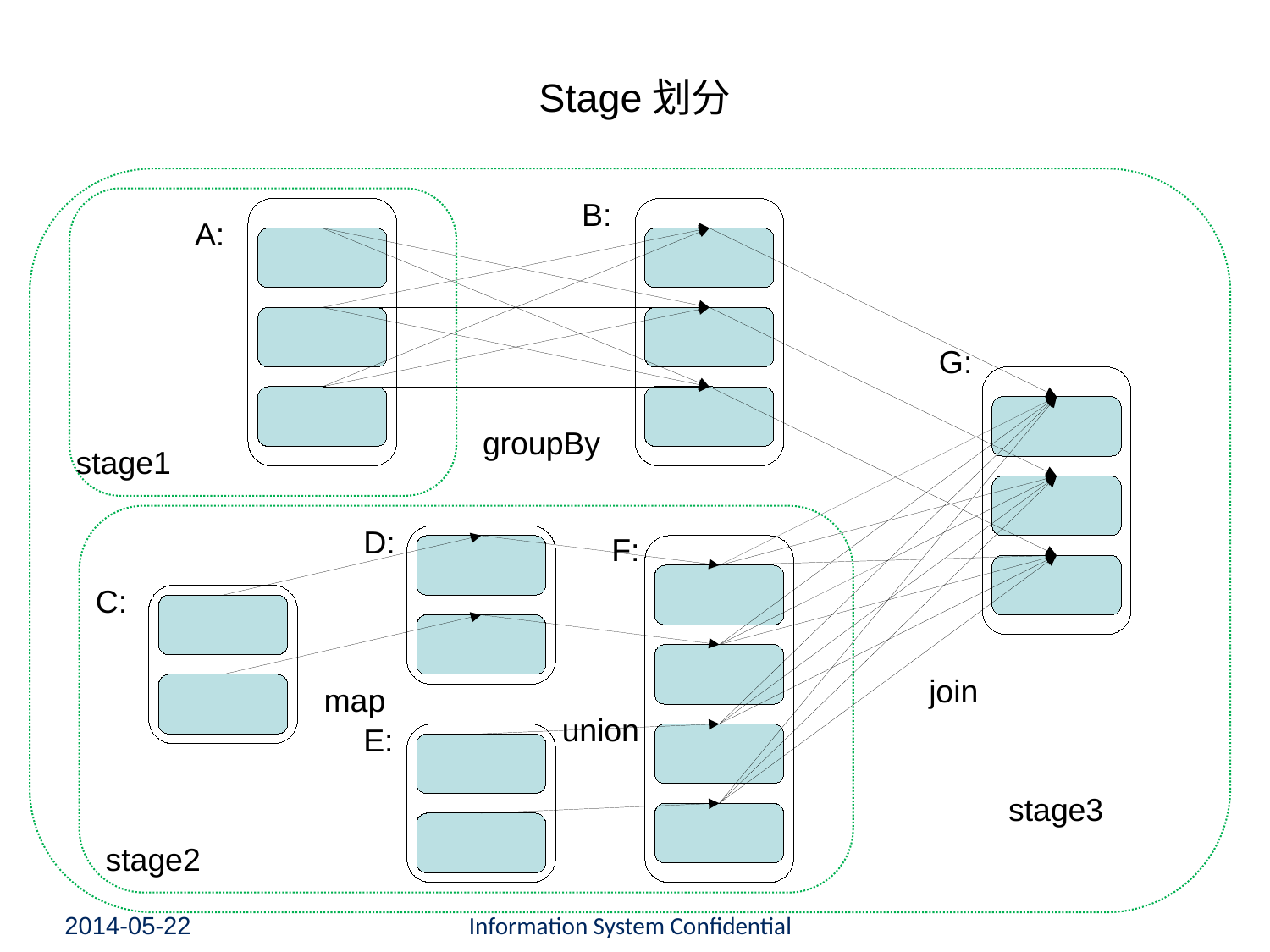

# Stage划分

B:

A:

G:

groupBy
stage1

D:
F:

C:

join

map
union
E:

stage3

stage2
15